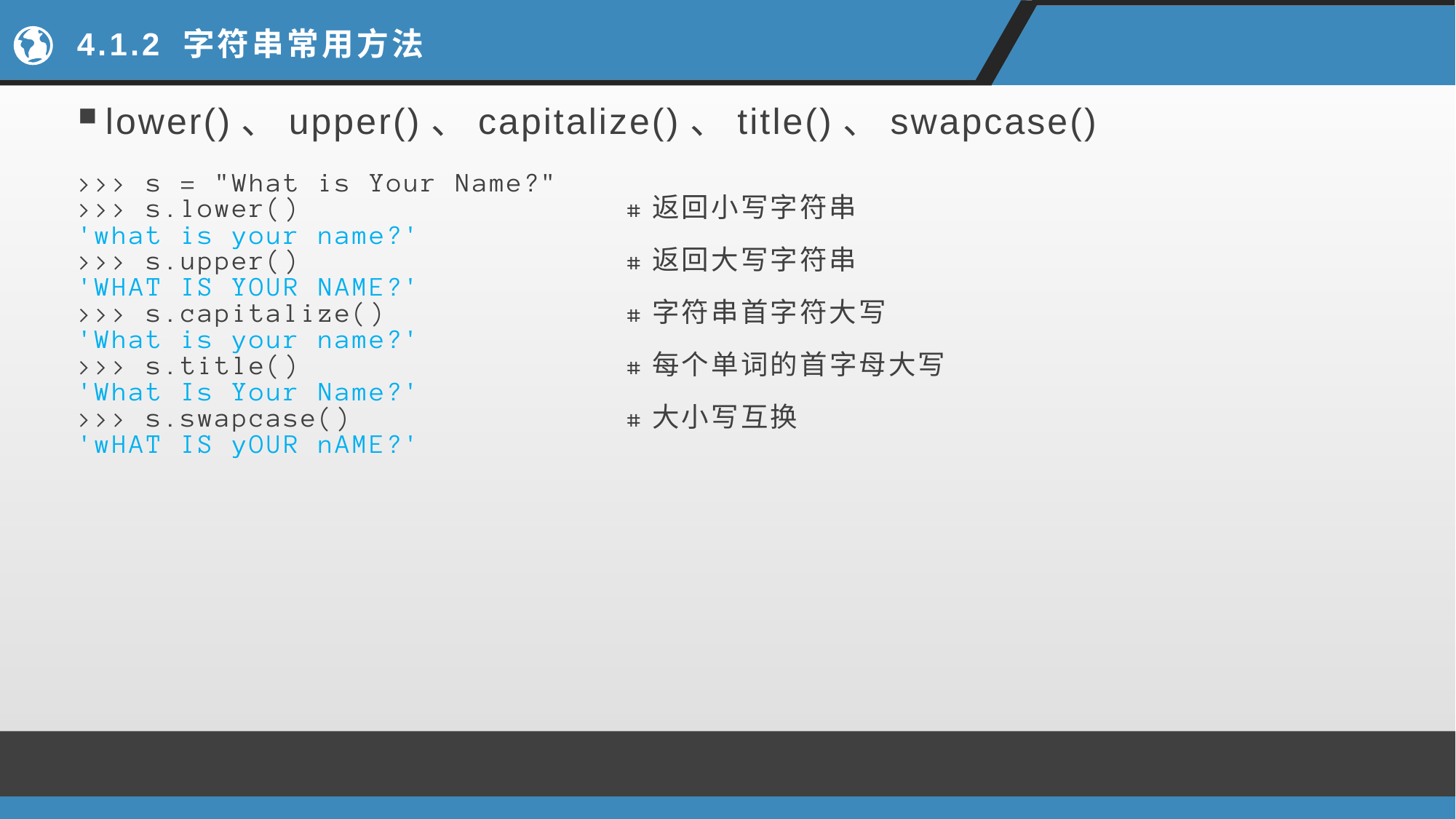

# 4.1.2 字符串常用方法

lower()、upper()、capitalize()、title()、swapcase()

>>> s = "What is Your Name?"
>>> s.lower()                   #返回小写字符串
'what is your name?'
>>> s.upper()                   #返回大写字符串
'WHAT IS YOUR NAME?'
>>> s.capitalize()              #字符串首字符大写
'What is your name?'
>>> s.title()                   #每个单词的首字母大写
'What Is Your Name?'
>>> s.swapcase()                #大小写互换
'wHAT IS yOUR nAME?'
29